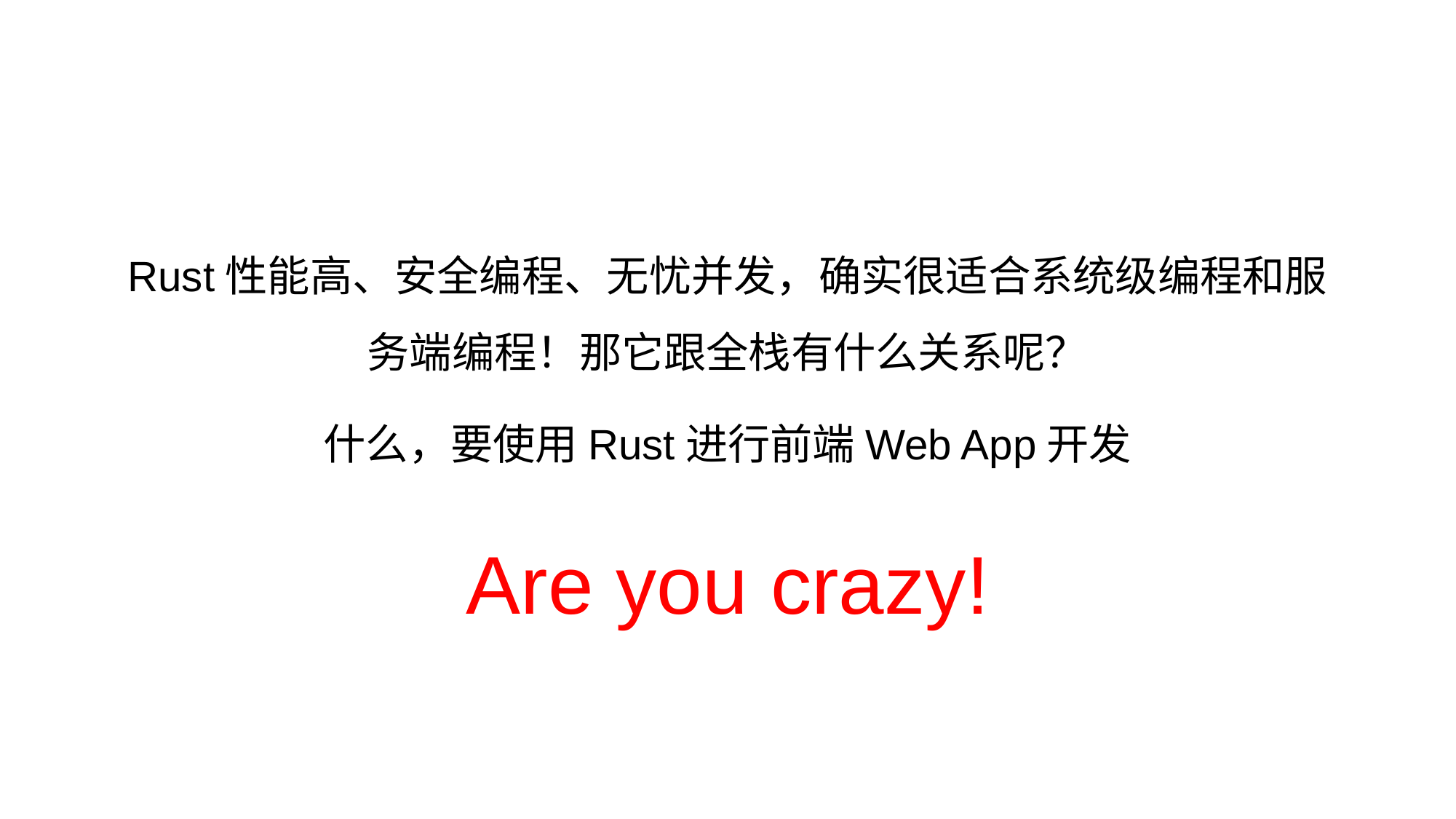

#
Rust性能高、安全编程、无忧并发，确实很适合系统级编程和服务端编程！那它跟全栈有什么关系呢？
什么，要使用Rust进行前端Web App开发
Are you crazy!